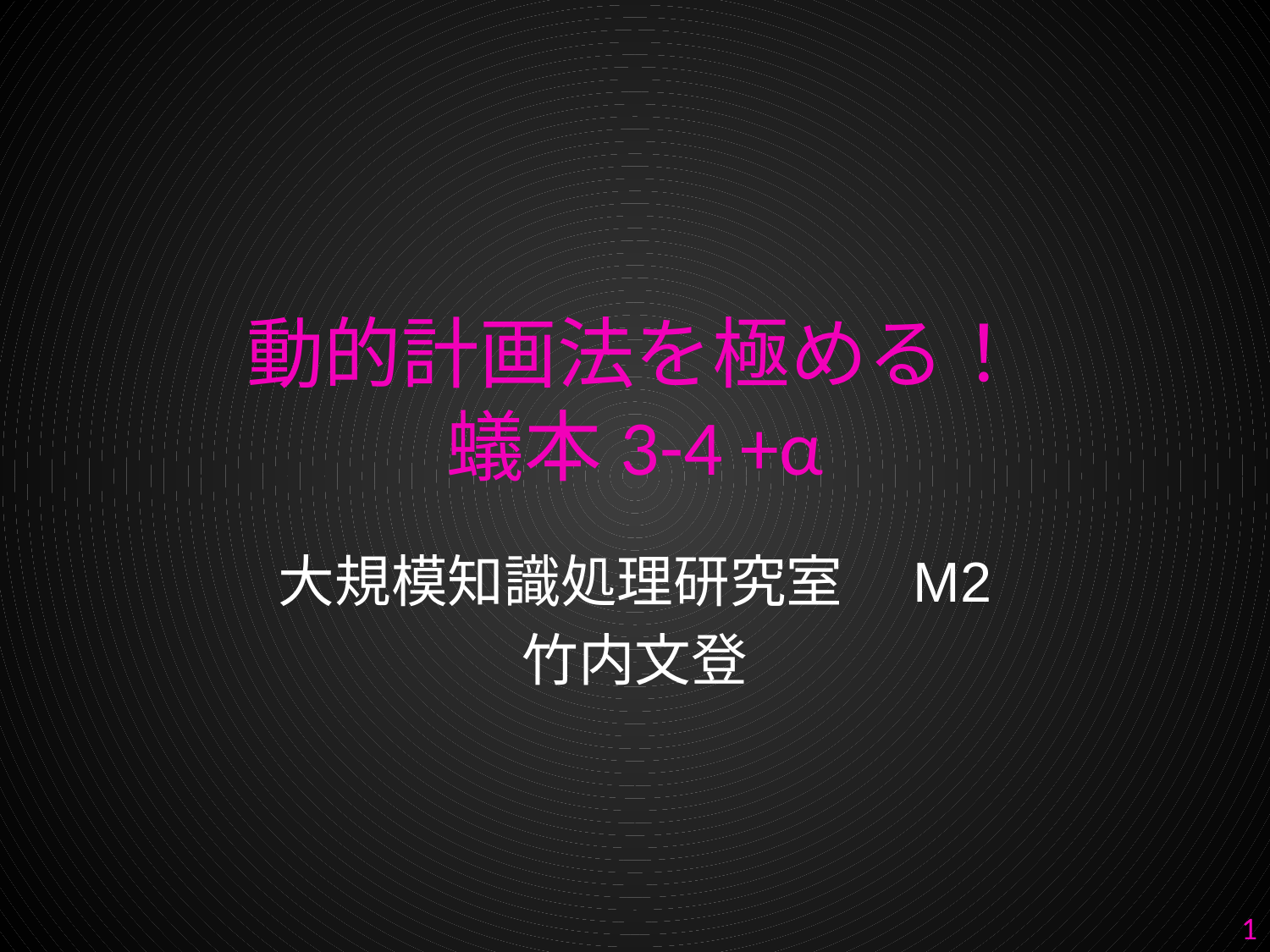

# 動的計画法を極める！ 蟻本3-4 +α
大規模知識処理研究室　M2
竹内文登
1